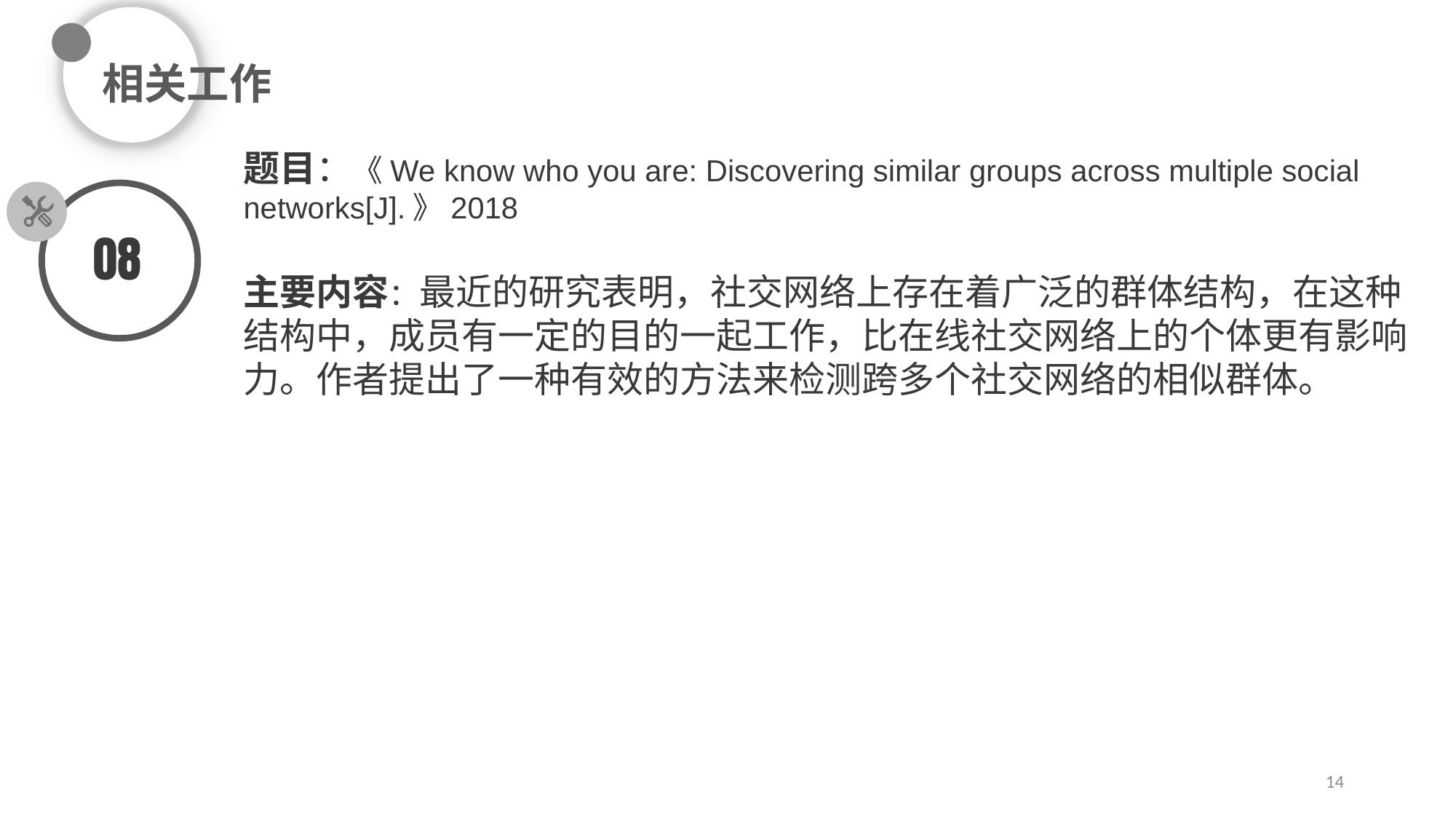

相关工作
题目：《We know who you are: Discovering similar groups across multiple social networks[J].》2018

主要内容：最近的研究表明，社交网络上存在着广泛的群体结构，在这种结构中，成员有一定的目的一起工作，比在线社交网络上的个体更有影响力。作者提出了一种有效的方法来检测跨多个社交网络的相似群体。

08
14